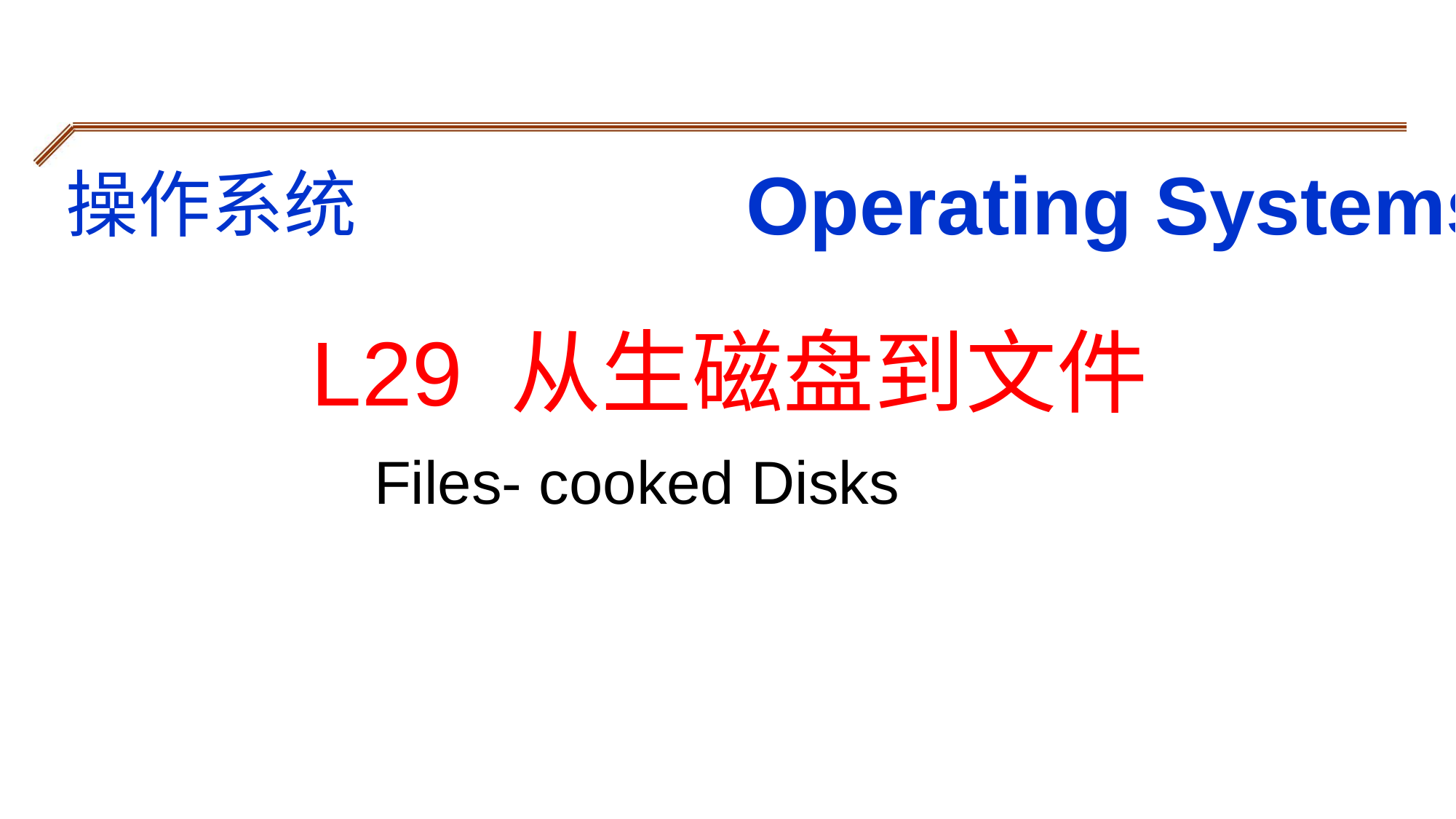

Operating Systems
操作系统
L29 从生磁盘到文件
Files- cooked Disks